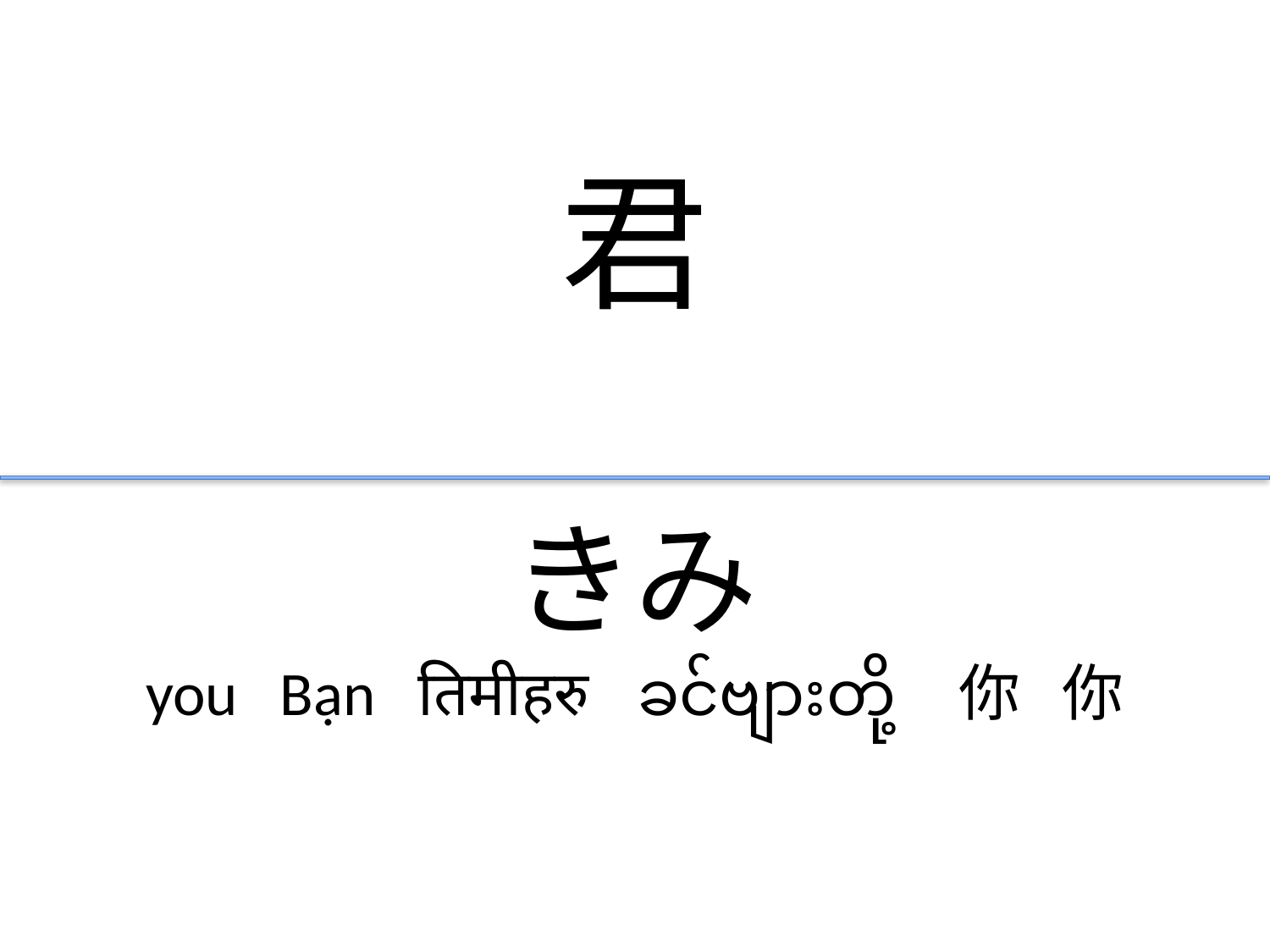

君

きみ
you   Bạn   तिमीहरु   ခင်ဗျားတို့   你   你